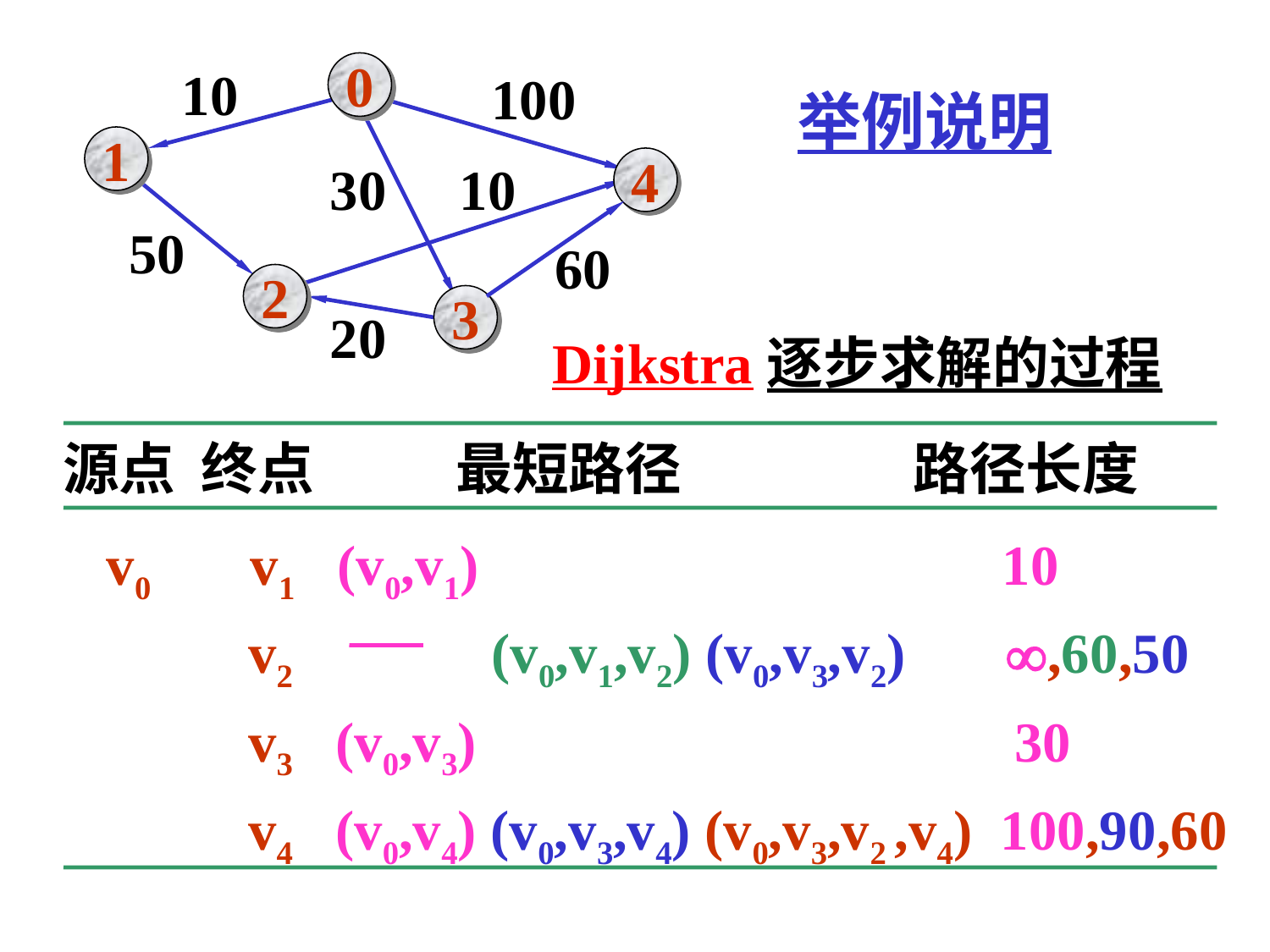

10
0
100
举例说明

1
30
10
4

50
60
2
3

20
Dijkstra逐步求解的过程

源点  终点           最短路径                  路径长度

v0       v1   (v0,v1)                                     10
          v2              (v0,v1,v2) (v0,v3,v2)       ∞,60,50
          v3   (v0,v3)                                      30
          v4   (v0,v4) (v0,v3,v4) (v0,v3,v2 ,v4)  100,90,60

125